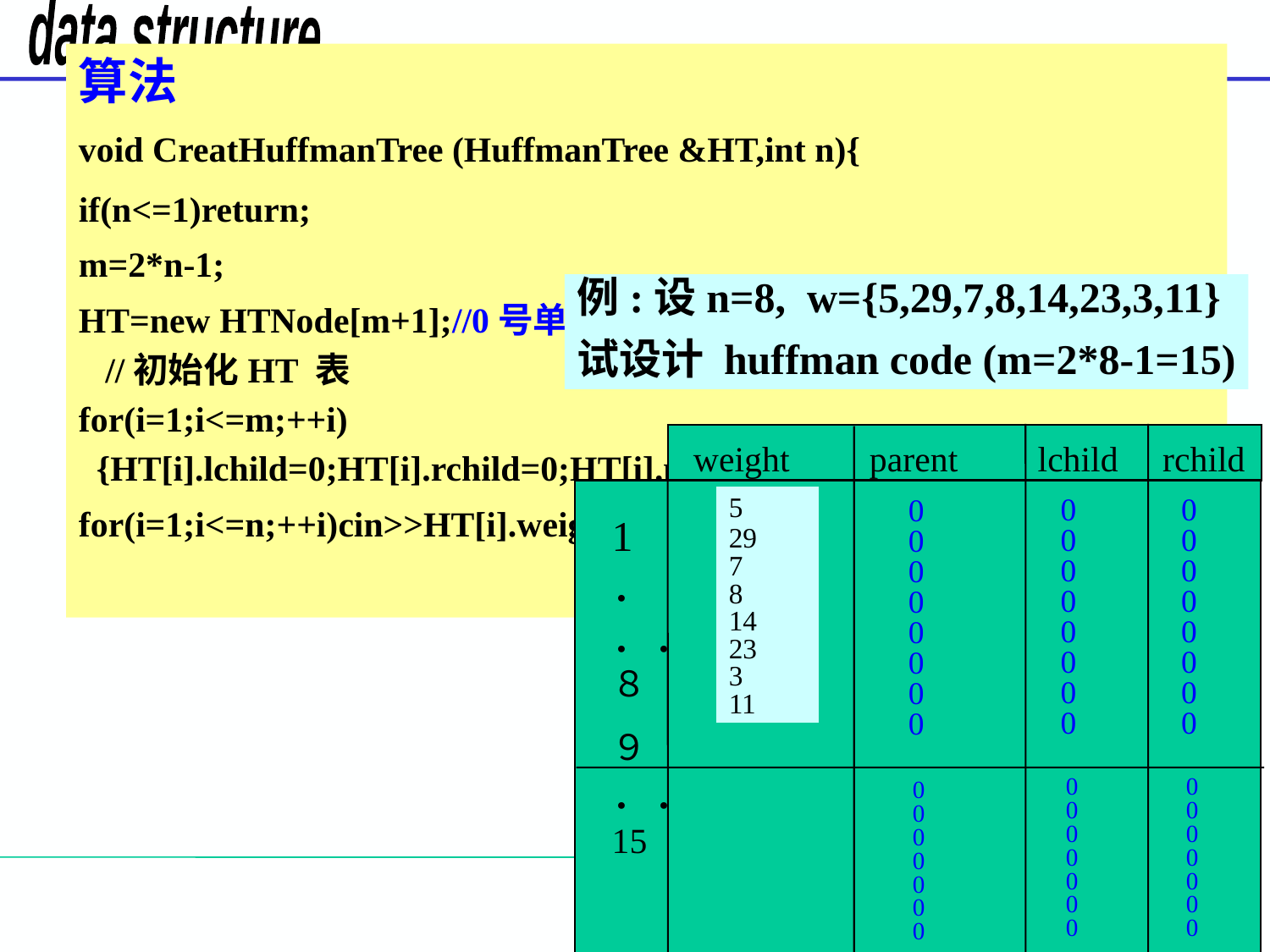

算法
void CreatHuffmanTree (HuffmanTree &HT,int n){
if(n<=1)return;
m=2*n-1;
HT=new HTNode[m+1];//0号单元未用，HT[m]表示根结点
   //初始化HT 表
for(i=1;i<=m;++i)
  {HT[i].lchild=0;HT[i].rchild=0;HT[i].parent=0;}
for(i=1;i<=n;++i)cin>>HT[i].weight;

例:设n=8,  w={5,29,7,8,14,23,3,11}
试设计 huffman code (m=2*8-1=15)
 weight         parent         lchild     rchild

1．．．８
９．．15

5
29
7
8
14
23
3
11
0 0 0 0 0 0 0 0
0 0 0 0 0 0 0
0 0 0 0 0 0 0 0
0 0 0 0 0 0 0
0 0 0 0 0 0 0 0
0 0 0 0 0 0 0

                    2021年11月29日 Monday